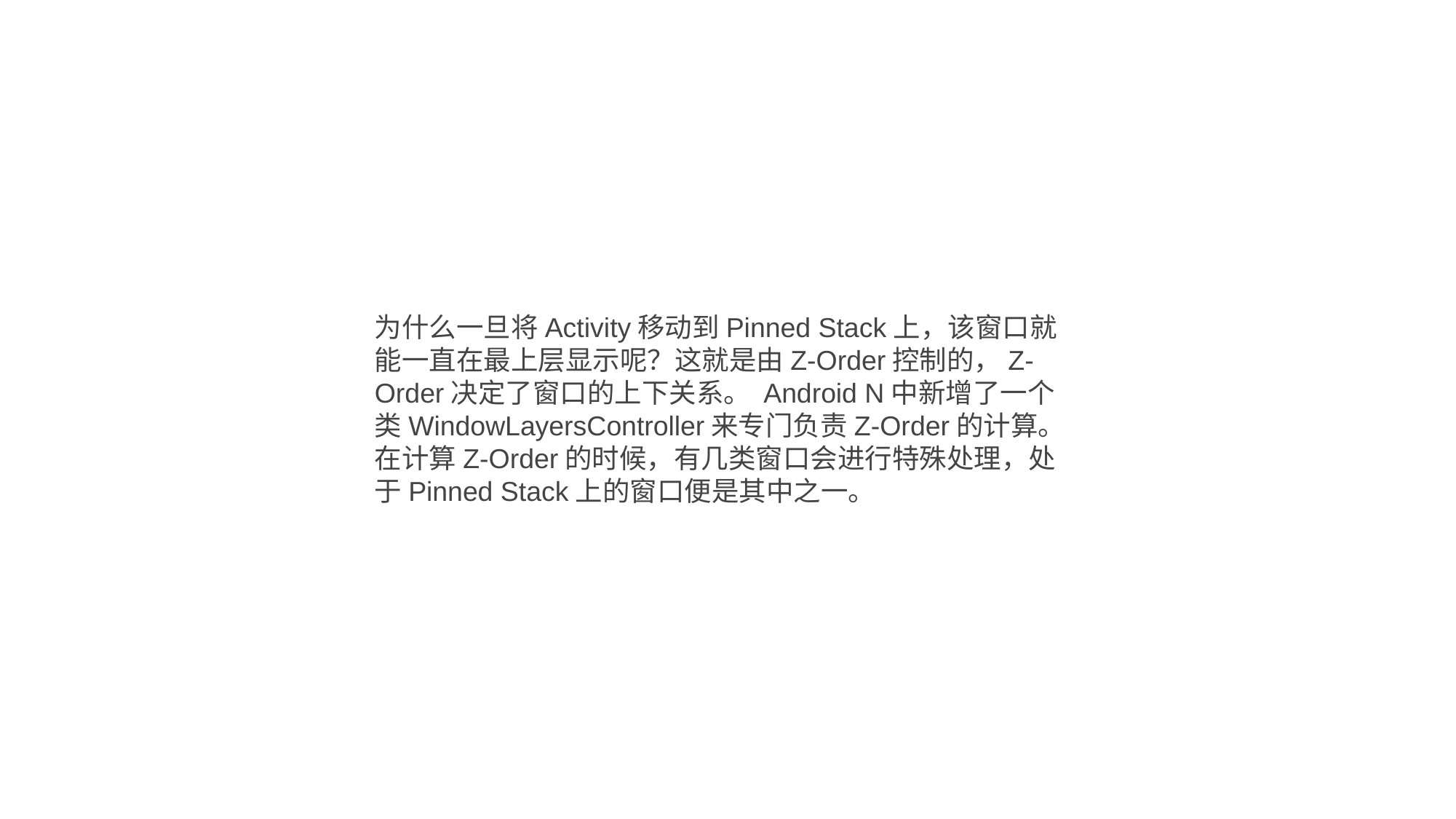

#

为什么一旦将Activity移动到Pinned Stack上，该窗口就能一直在最上层显示呢？这就是由Z-Order控制的，Z-Order决定了窗口的上下关系。 Android N中新增了一个类WindowLayersController来专门负责Z-Order的计算。在计算Z-Order的时候，有几类窗口会进行特殊处理，处于Pinned Stack上的窗口便是其中之一。